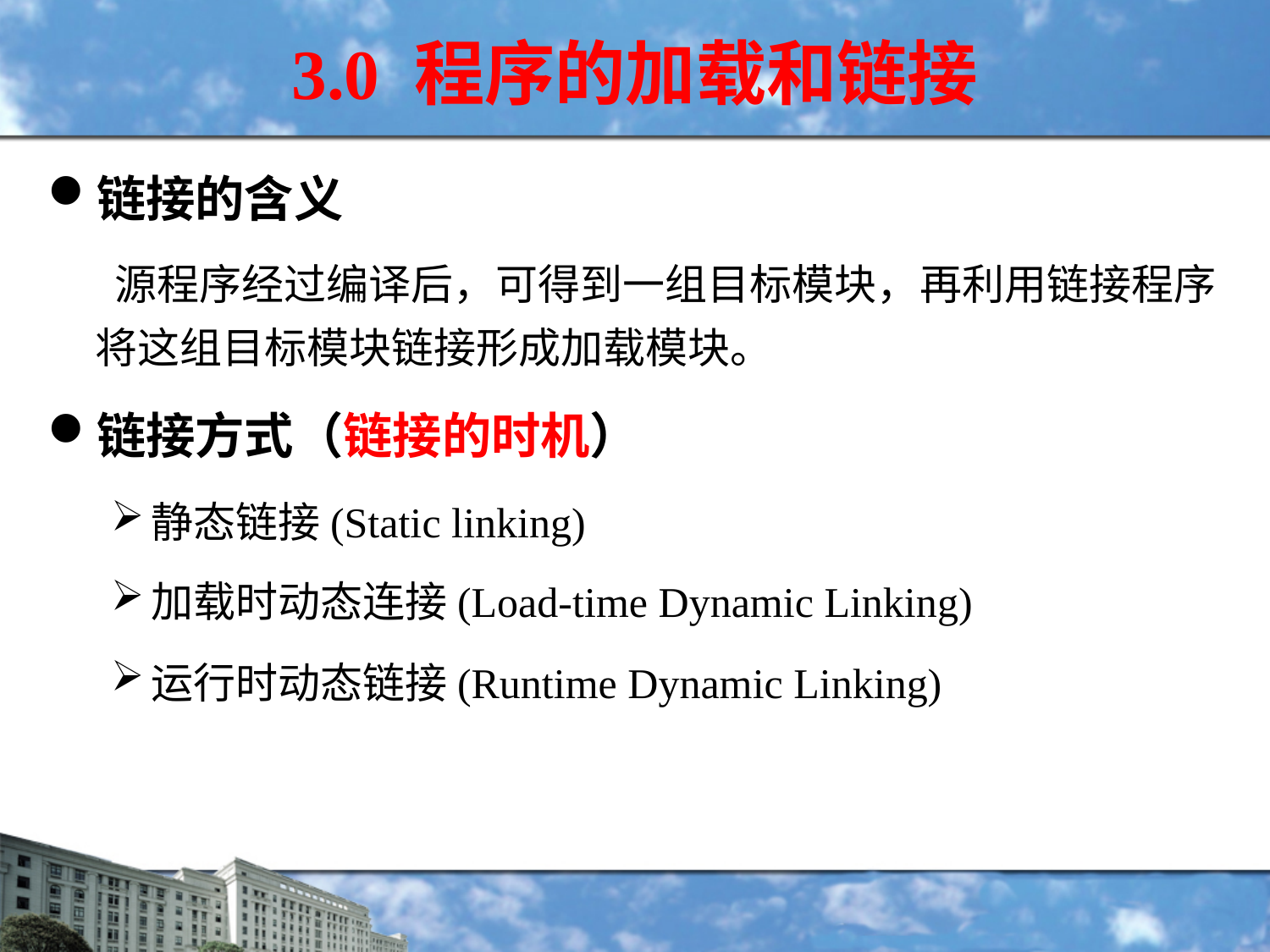

3.0 程序的加载和链接
链接的含义
      源程序经过编译后，可得到一组目标模块，再利用链接程序将这组目标模块链接形成加载模块。
链接方式（链接的时机）
静态链接(Static linking)
加载时动态连接(Load-time Dynamic Linking)
运行时动态链接(Runtime Dynamic Linking)